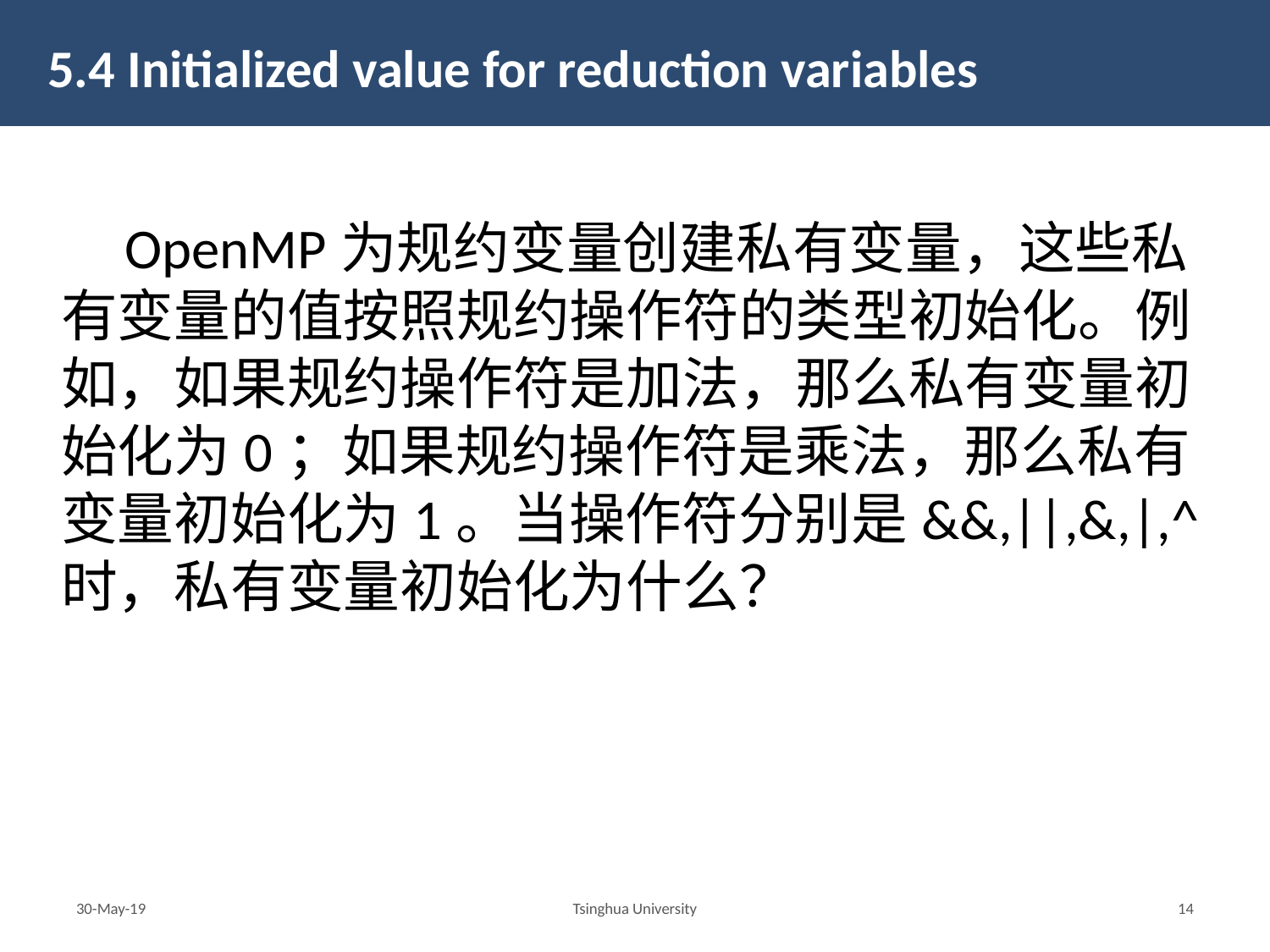

# 5.4 Initialized value for reduction variables
OpenMP为规约变量创建私有变量，这些私有变量的值按照规约操作符的类型初始化。例如，如果规约操作符是加法，那么私有变量初始化为0；如果规约操作符是乘法，那么私有变量初始化为1。当操作符分别是&&,||,&,|,^时，私有变量初始化为什么？
30-May-19
Tsinghua University
14